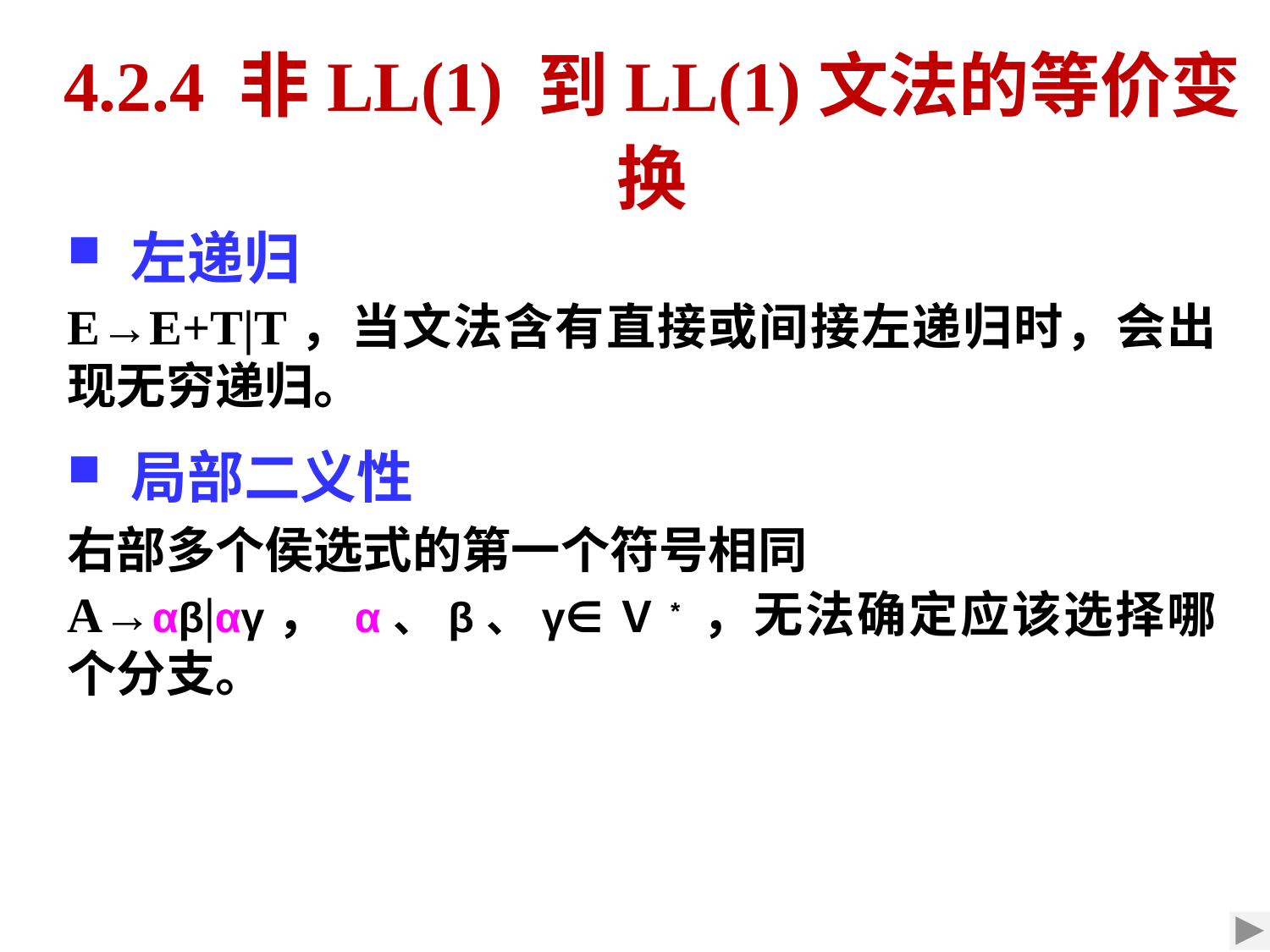

4.2.4 非LL(1) 到LL(1)文法的等价变换
左递归
E→E+T|T，当文法含有直接或间接左递归时，会出现无穷递归。
局部二义性
右部多个侯选式的第一个符号相同
A→αβ|αγ， α、β、γ∈Ｖ* ，无法确定应该选择哪个分支。
14